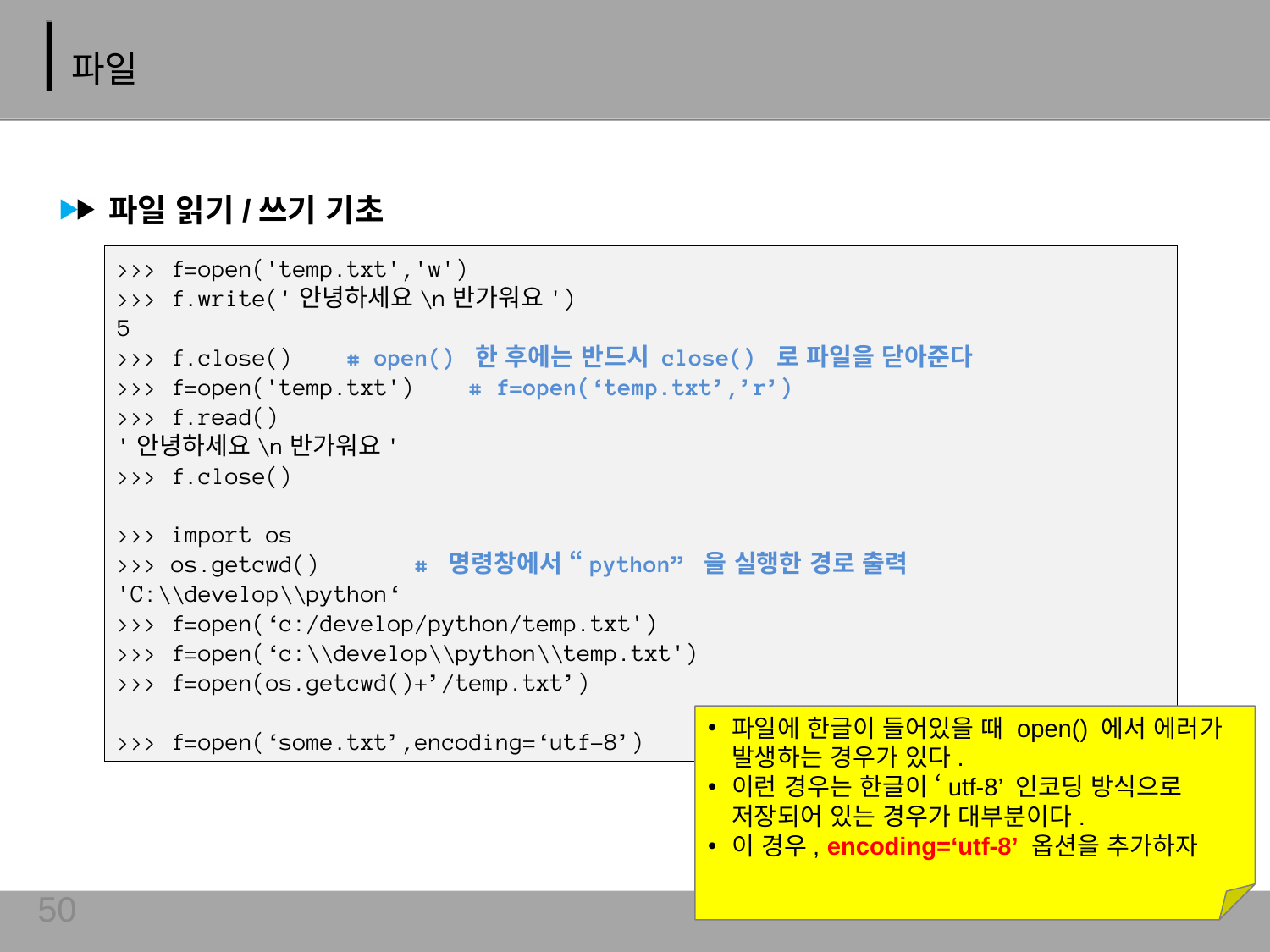

# 파일
파일 읽기/쓰기 기초
>>> f=open('temp.txt','w')
>>> f.write('안녕하세요\n반가워요')
5
>>> f.close()    # open() 한 후에는 반드시 close() 로 파일을 닫아준다
>>> f=open('temp.txt')    # f=open(‘temp.txt’,’r’)
>>> f.read()
'안녕하세요\n반가워요'
>>> f.close()

>>> import os
>>> os.getcwd()       # 명령창에서 “python” 을 실행한 경로 출력
'C:\\develop\\python‘
>>> f=open(‘c:/develop/python/temp.txt')
>>> f=open(‘c:\\develop\\python\\temp.txt')
>>> f=open(os.getcwd()+’/temp.txt’)

>>> f=open(‘some.txt’,encoding=‘utf-8’)
파일에 한글이 들어있을 때 open() 에서 에러가 발생하는 경우가 있다.
이런 경우는 한글이 ‘utf-8’ 인코딩 방식으로 저장되어 있는 경우가 대부분이다.
이 경우, encoding=‘utf-8’ 옵션을 추가하자
50